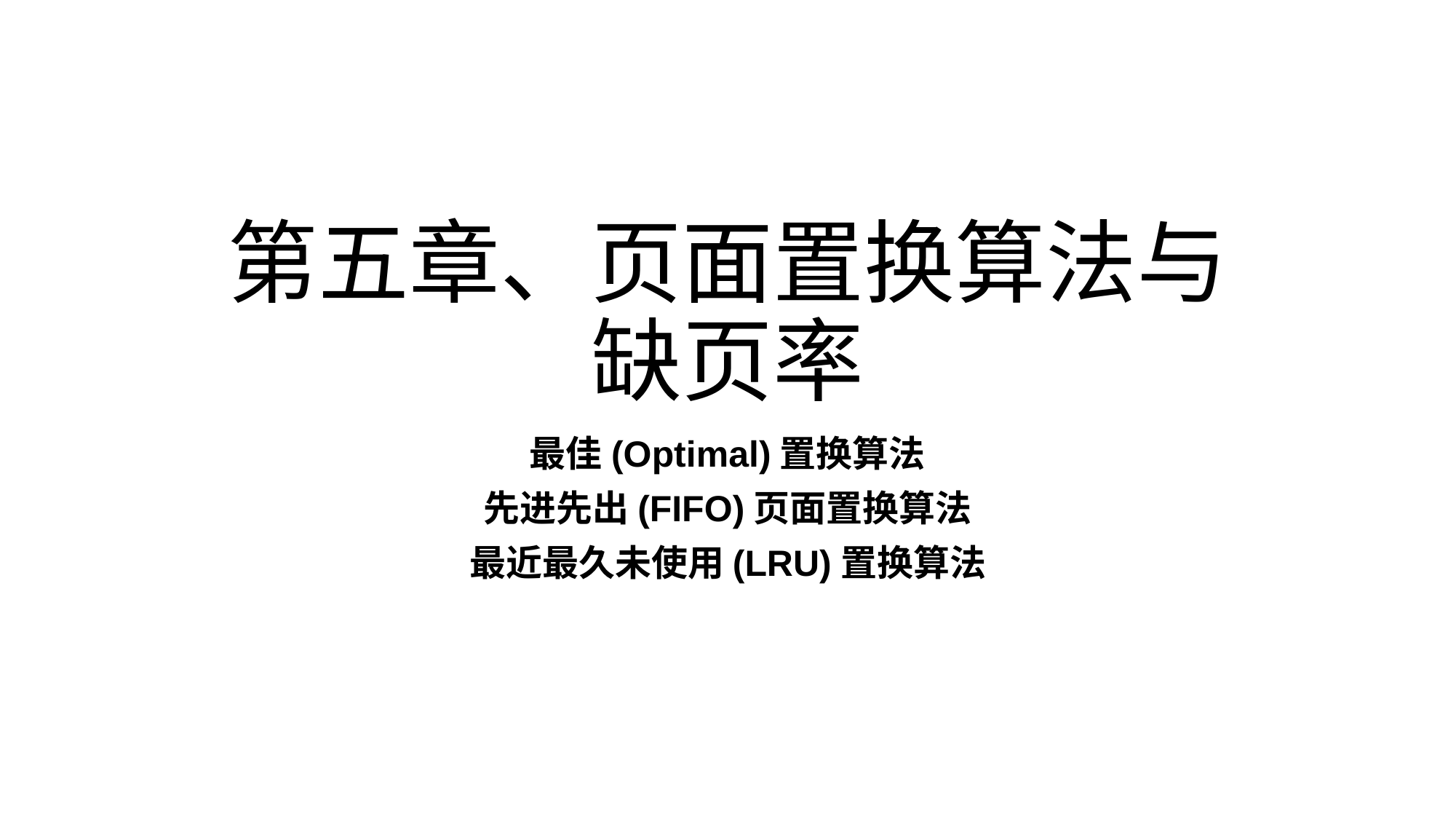

# 第五章、页面置换算法与缺页率
最佳(Optimal)置换算法
先进先出(FIFO)页面置换算法
最近最久未使用(LRU)置换算法